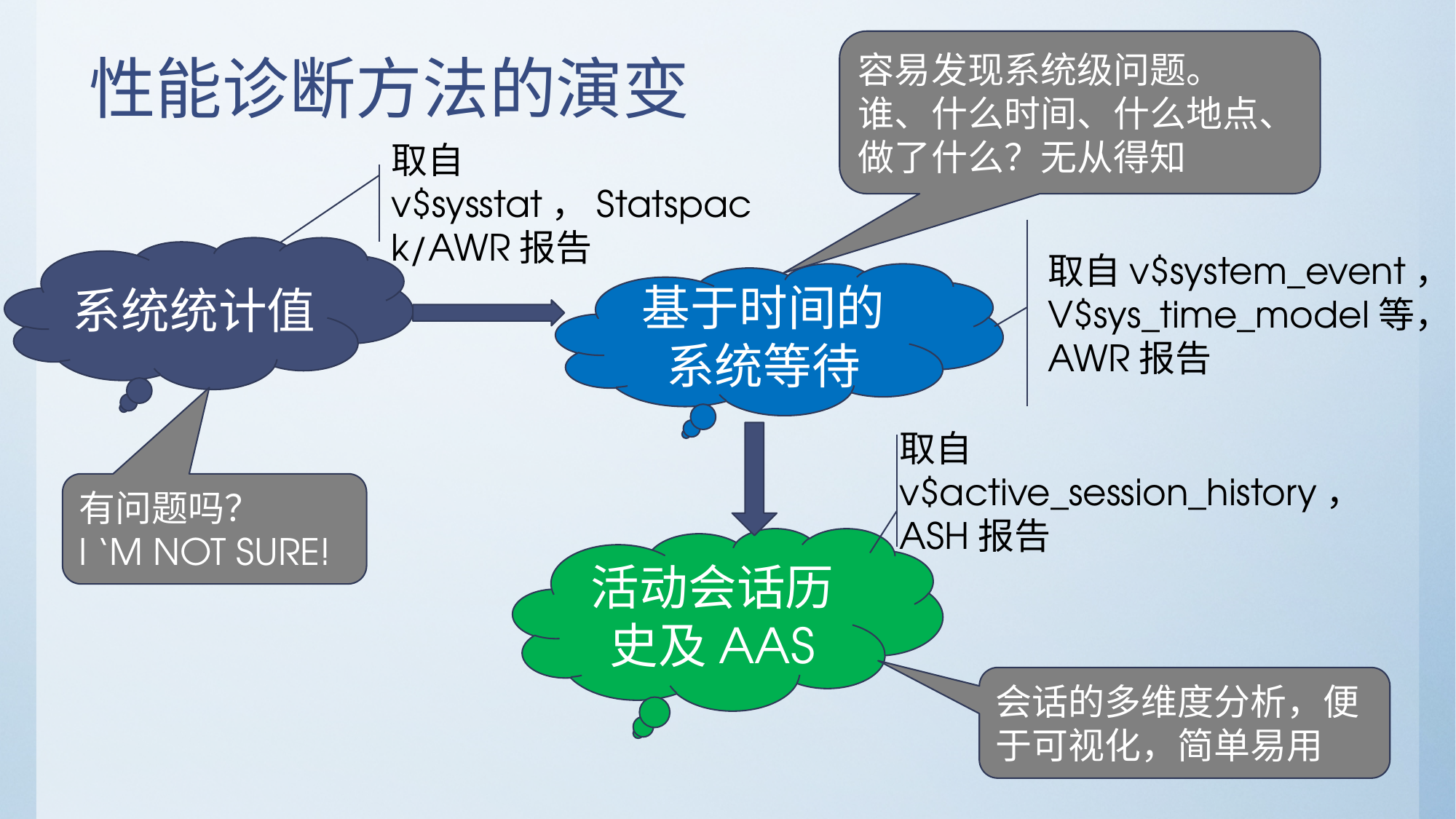

# 性能诊断方法的演变
容易发现系统级问题。
谁、什么时间、什么地点、做了什么？无从得知
取自v$sysstat，Statspack/AWR报告
取自v$system_event，
V$sys_time_model等，AWR报告
系统统计值
基于时间的系统等待

取自v$active_session_history，
ASH报告
有问题吗？
I ‘M NOT SURE!
活动会话历史及AAS
会话的多维度分析，便于可视化，简单易用